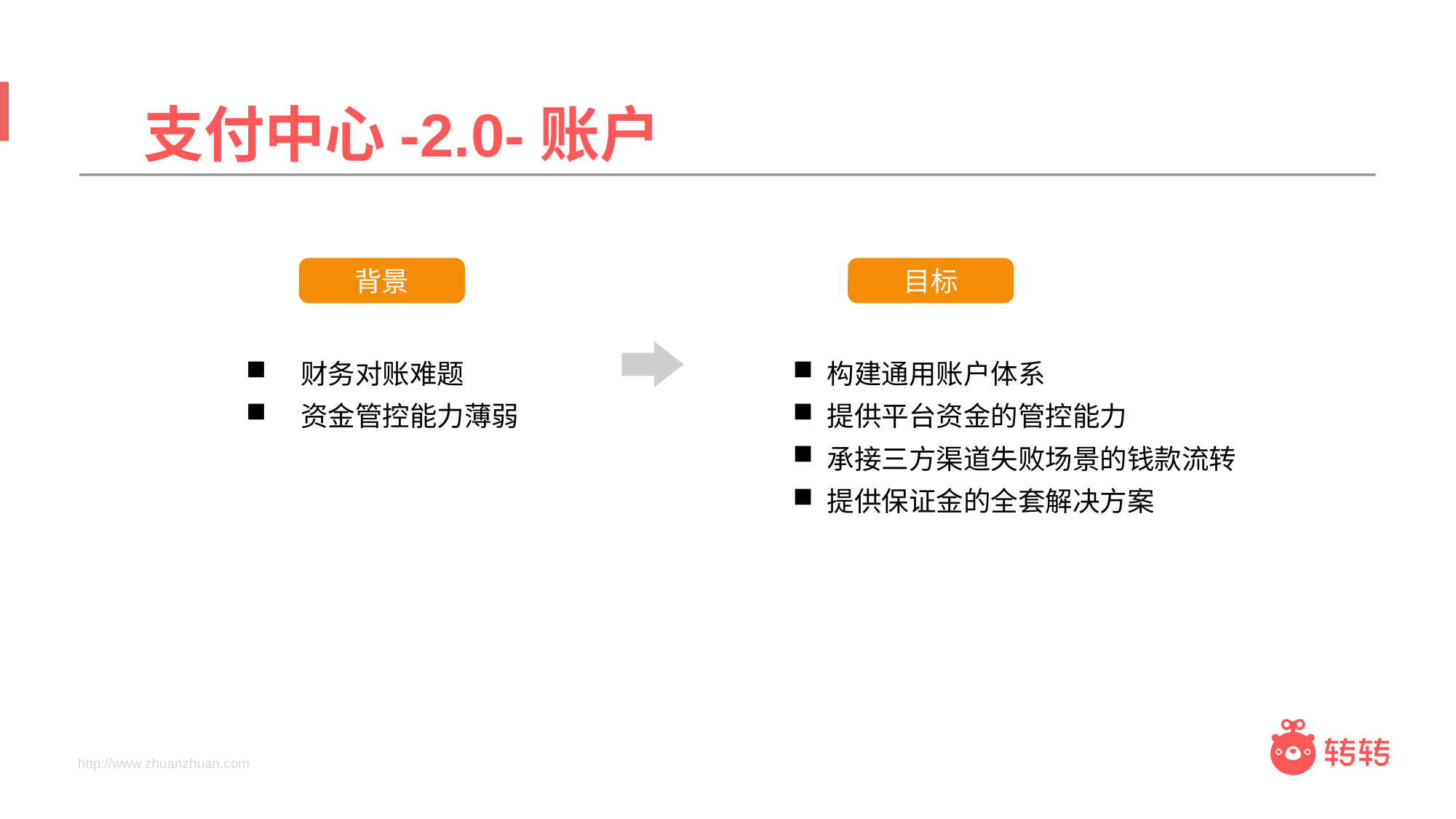

支付中心-2.0-账户
背景
目标
财务对账难题
资金管控能力薄弱

构建通用账户体系
提供平台资金的管控能力
承接三方渠道失败场景的钱款流转
提供保证金的全套解决方案